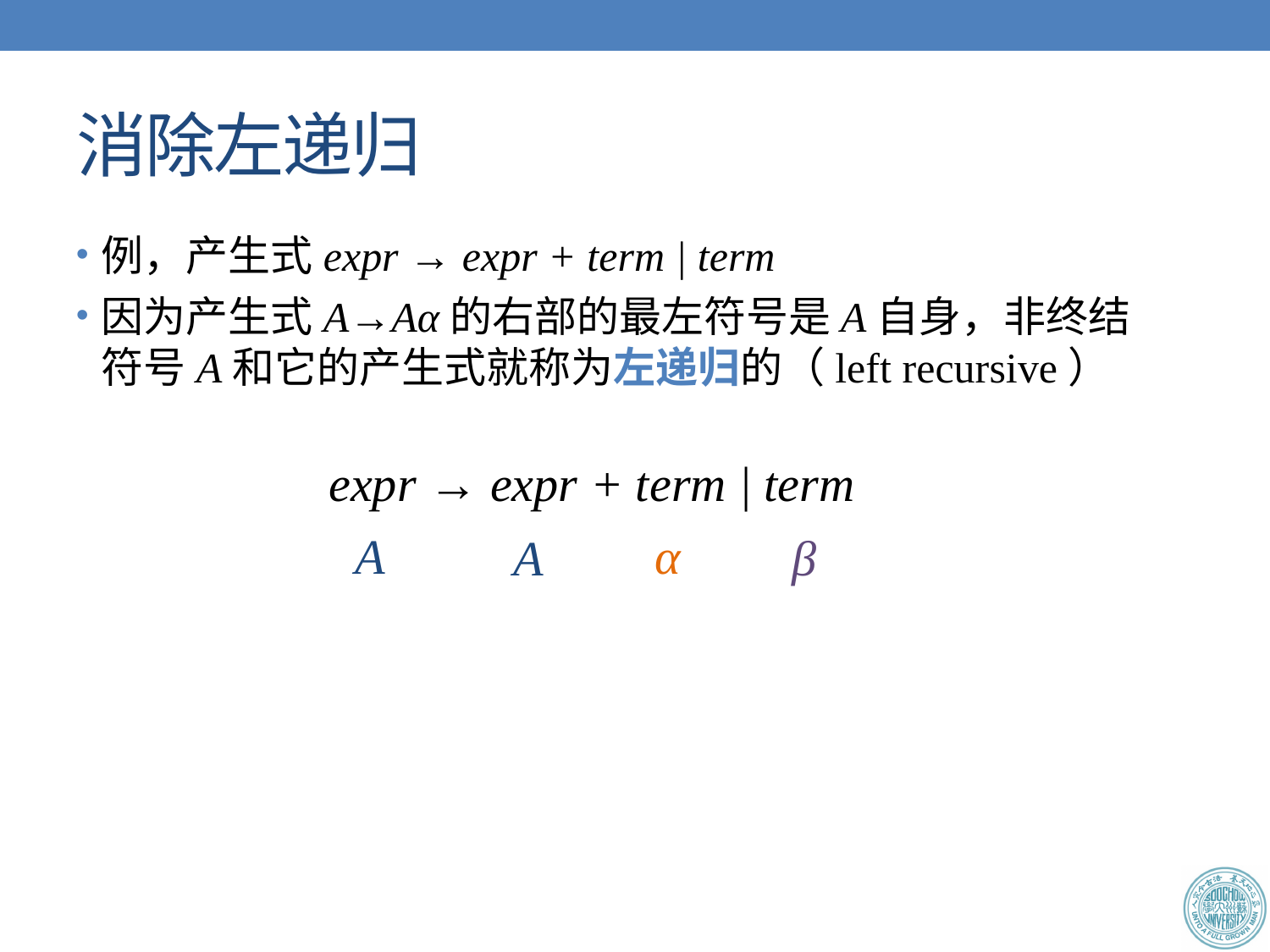

# 消除左递归
例，产生式expr → expr + term | term
因为产生式A→Aα的右部的最左符号是A自身，非终结符号A和它的产生式就称为左递归的（left recursive）

expr → expr + term | term
A
α
A
β